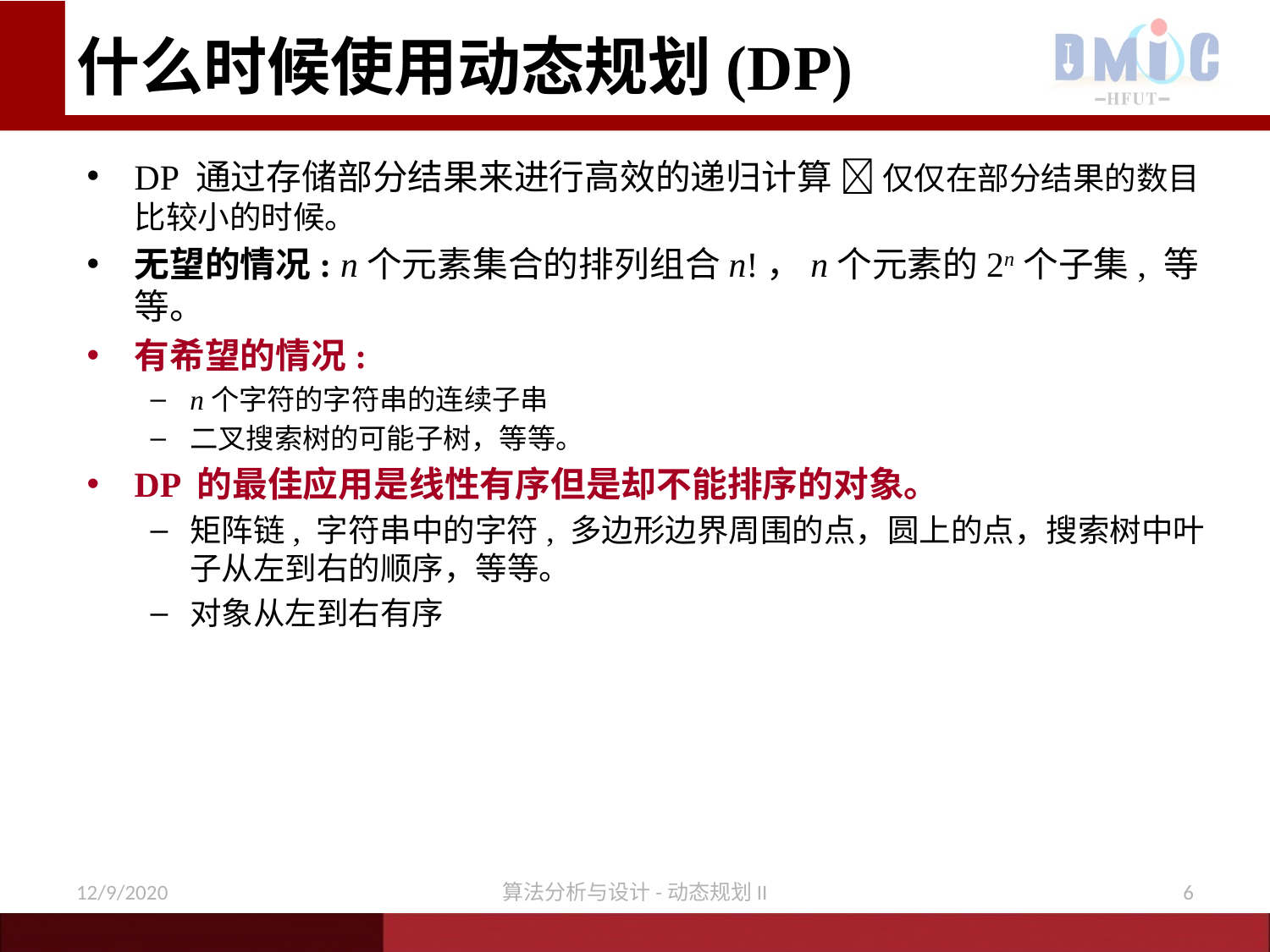

# 什么时候使用动态规划(DP)
DP 通过存储部分结果来进行高效的递归计算 ⇒ 仅仅在部分结果的数目比较小的时候。
无望的情况: n个元素集合的排列组合n!，n个元素的2n个子集, 等等。
有希望的情况:
n个字符的字符串的连续子串
二叉搜索树的可能子树，等等。
DP 的最佳应用是线性有序但是却不能排序的对象。
矩阵链, 字符串中的字符, 多边形边界周围的点，圆上的点，搜索树中叶子从左到右的顺序，等等。
对象从左到右有序
12/9/2020
算法分析与设计-动态规划II
6